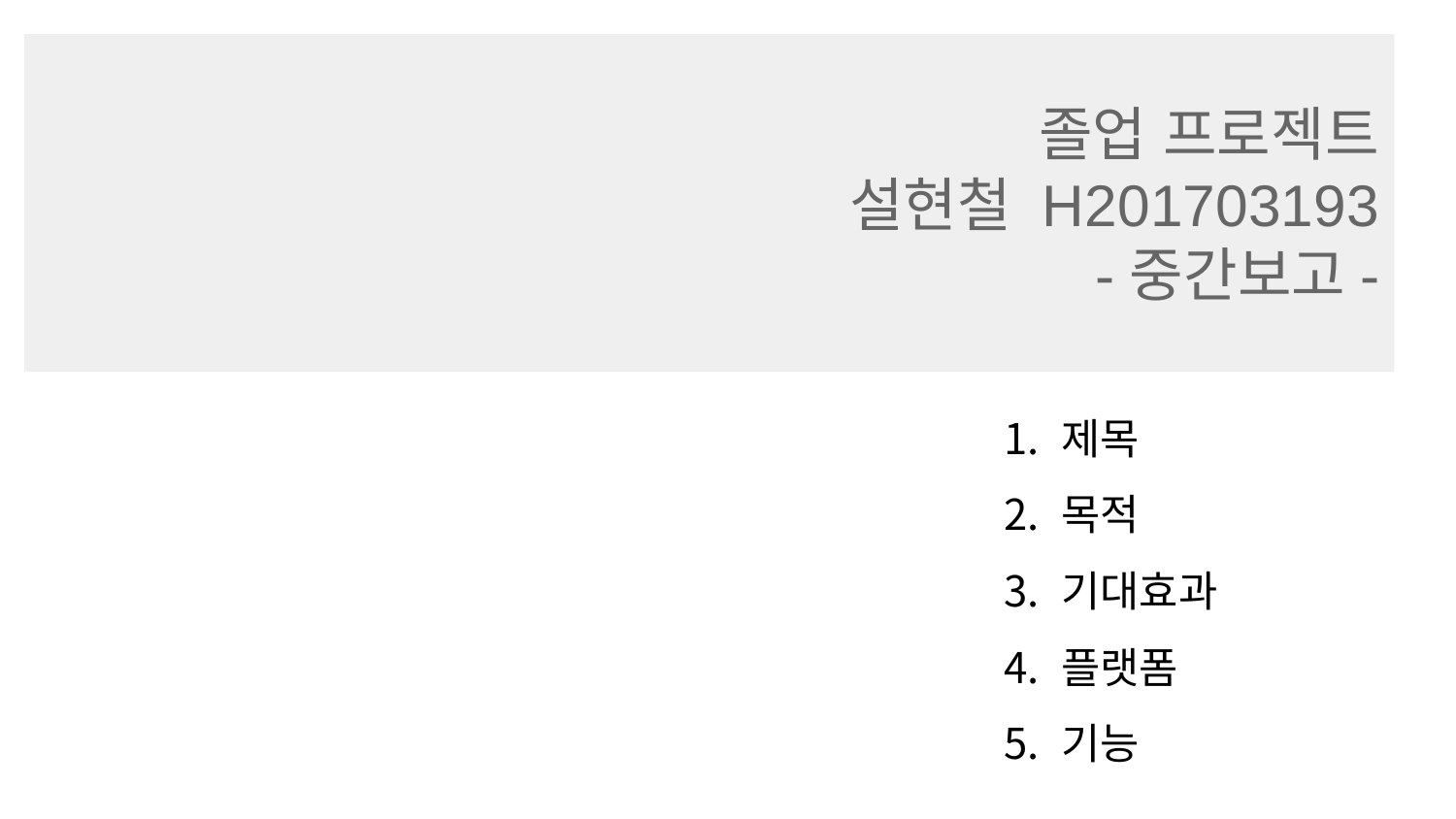

졸업 프로젝트
설현철 H201703193
-중간보고-
제목
목적
기대효과
플랫폼
기능